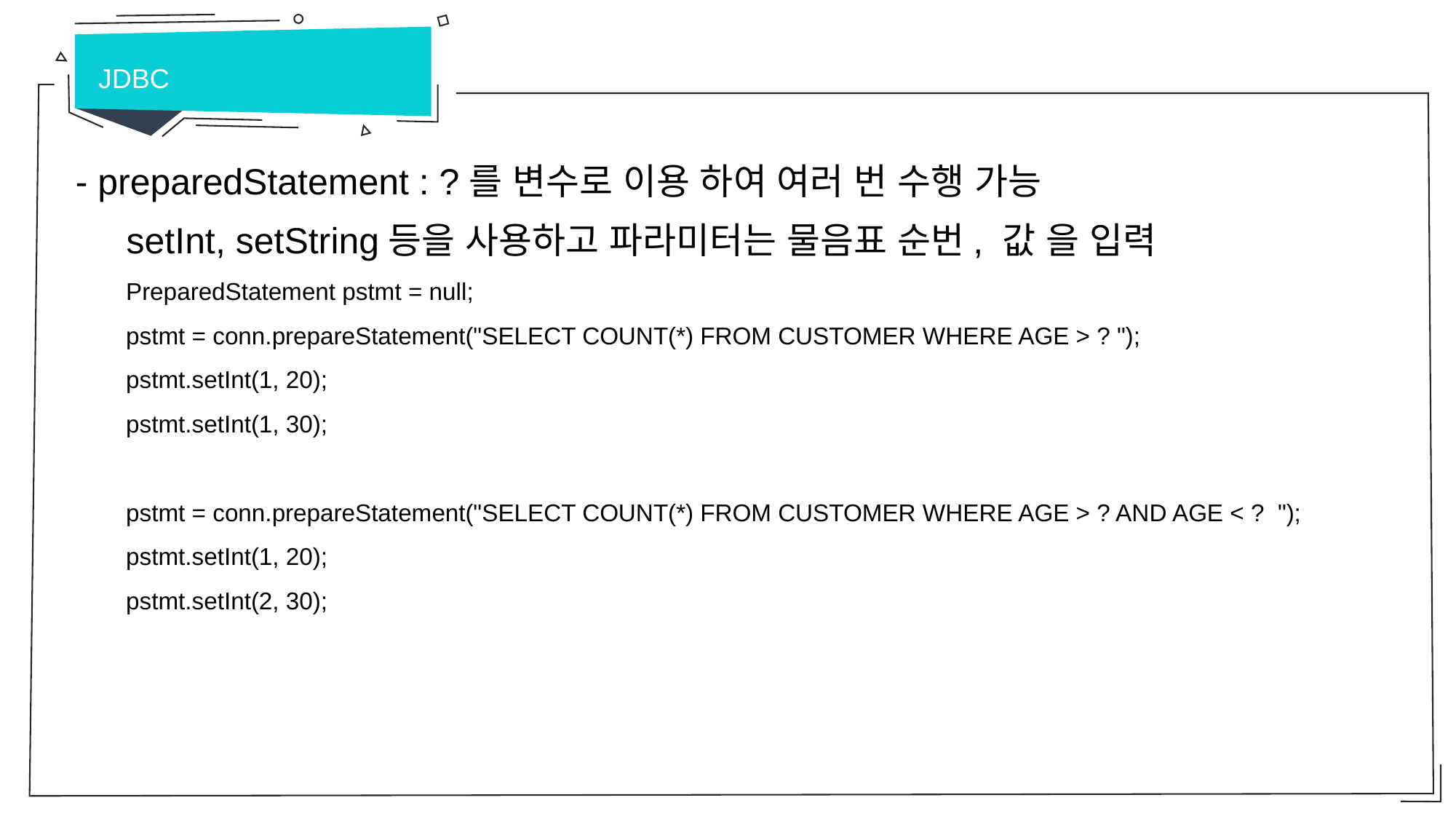

JDBC
 - preparedStatement : ?를 변수로 이용 하여 여러 번 수행 가능
      setInt, setString등을 사용하고 파라미터는 물음표 순번, 값 을 입력
         PreparedStatement pstmt = null;
         pstmt = conn.prepareStatement("SELECT COUNT(*) FROM CUSTOMER WHERE AGE > ? ");
         pstmt.setInt(1, 20);
         pstmt.setInt(1, 30);

         pstmt = conn.prepareStatement("SELECT COUNT(*) FROM CUSTOMER WHERE AGE > ? AND AGE < ?  ");
         pstmt.setInt(1, 20);
         pstmt.setInt(2, 30);